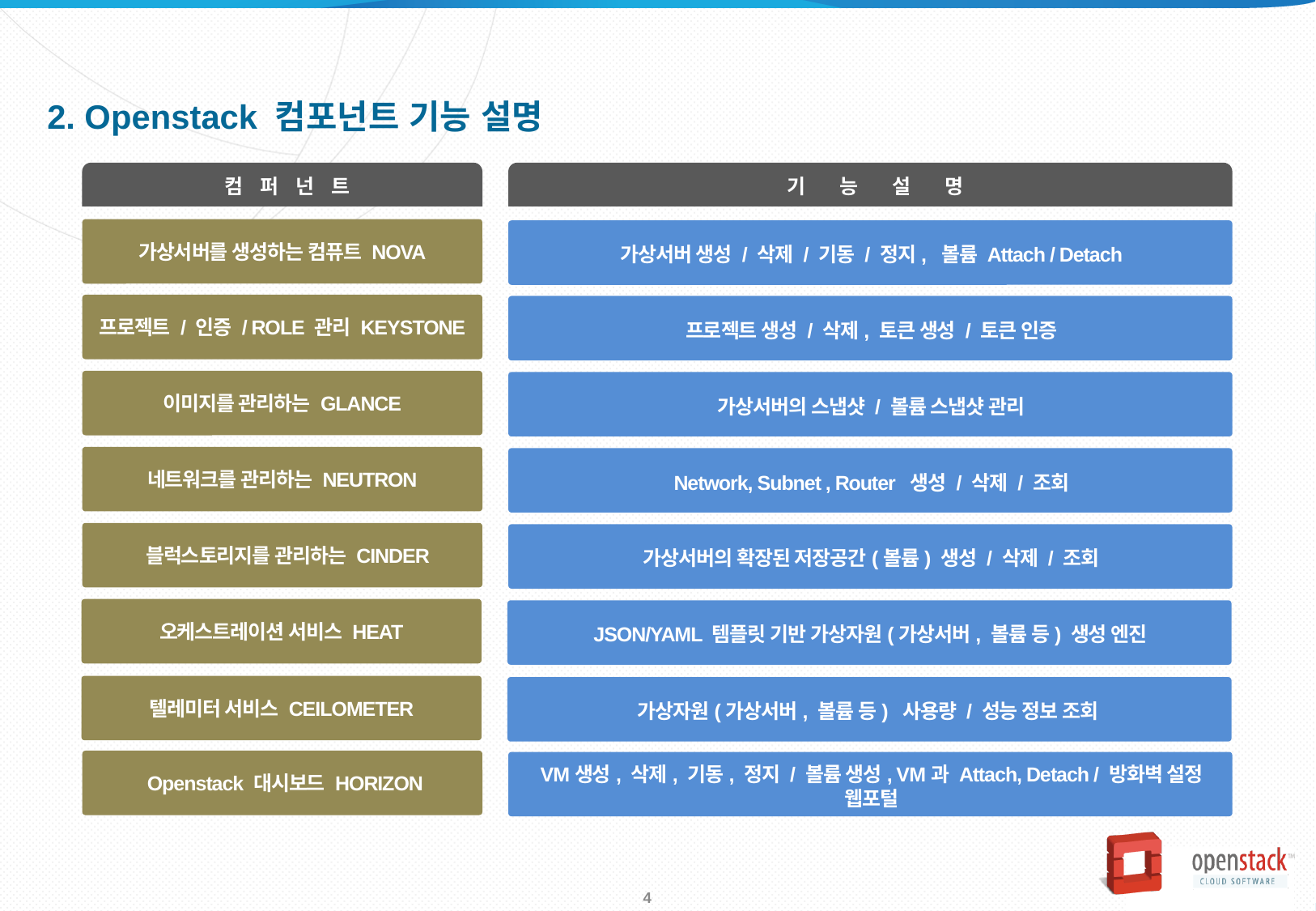

2. Openstack 컴포넌트 기능 설명
 컴   퍼   넌   트
 기      능      설      명

가상서버를 생성하는 컴퓨트 NOVA

가상서버 생성 / 삭제 / 기동 / 정지,  볼륨 Attach / Detach

프로젝트 / 인증 / ROLE 관리 KEYSTONE

프로젝트 생성 / 삭제, 토큰 생성 / 토큰 인증

이미지를 관리하는 GLANCE

가상서버의 스냅샷 / 볼륨 스냅샷 관리

네트워크를 관리하는 NEUTRON

Network, Subnet , Router  생성 / 삭제 / 조회

 블럭스토리지를 관리하는 CINDER

가상서버의 확장된 저장공간(볼륨) 생성 / 삭제 / 조회

오케스트레이션 서비스 HEAT

JSON/YAML 템플릿 기반 가상자원(가상서버, 볼륨 등) 생성 엔진

텔레미터 서비스 CEILOMETER

가상자원(가상서버, 볼륨 등)  사용량 / 성능 정보 조회

 Openstack 대시보드 HORIZON

VM생성, 삭제, 기동, 정지 / 볼륨 생성, VM과 Attach, Detach / 방화벽 설정 웹포털